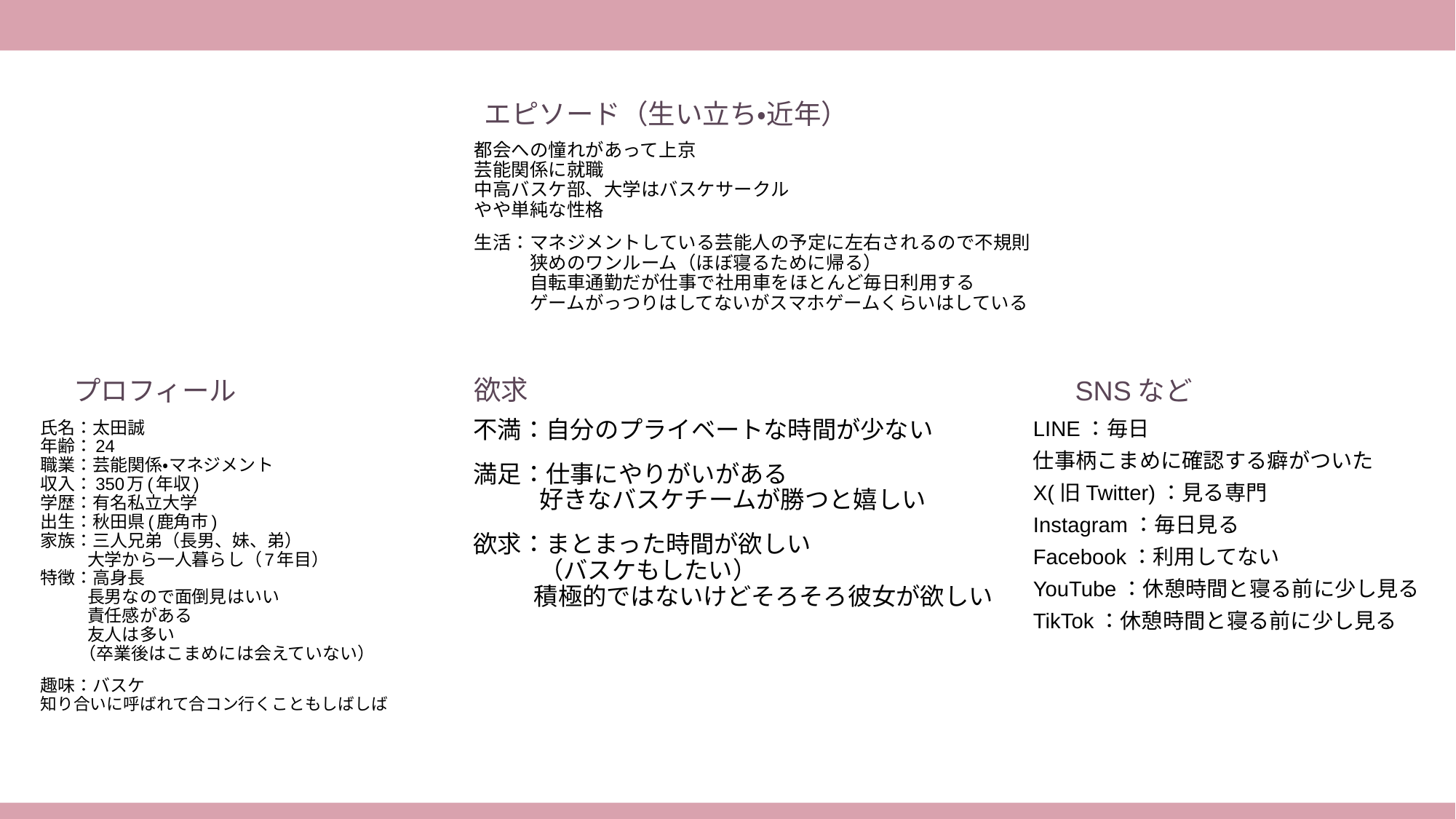

#

都会への憧れがあって上京
芸能関係に就職
中高バスケ部、大学はバスケサークル
やや単純な性格
生活：マネジメントしている芸能人の予定に左右されるので不規則
　　　狭めのワンルーム（ほぼ寝るために帰る）
　　　自転車通勤だが仕事で社用車をほとんど毎日利用する
　　　ゲームがっつりはしてないがスマホゲームくらいはしている

不満：自分のプライベートな時間が少ない

満足：仕事にやりがいがある
           好きなバスケチームが勝つと嬉しい

欲求：まとまった時間が欲しい
           （バスケもしたい）
          積極的ではないけどそろそろ彼女が欲しい

LINE：毎日
仕事柄こまめに確認する癖がついた
X(旧Twitter)：見る専門
Instagram：毎日見る
Facebook：利用してない
YouTube：休憩時間と寝る前に少し見る
TikTok：休憩時間と寝る前に少し見る

氏名：太田誠
年齢：24
職業：芸能関係・マネジメント
収入：350万(年収)
学歴：有名私立大学
出生：秋田県(鹿角市)
家族：三人兄弟（長男、妹、弟）
           大学から一人暮らし（7年目）
特徴：高身長
           長男なので面倒見はいい
           責任感がある
           友人は多い
         （卒業後はこまめには会えていない）
趣味：バスケ
知り合いに呼ばれて合コン行くこともしばしば